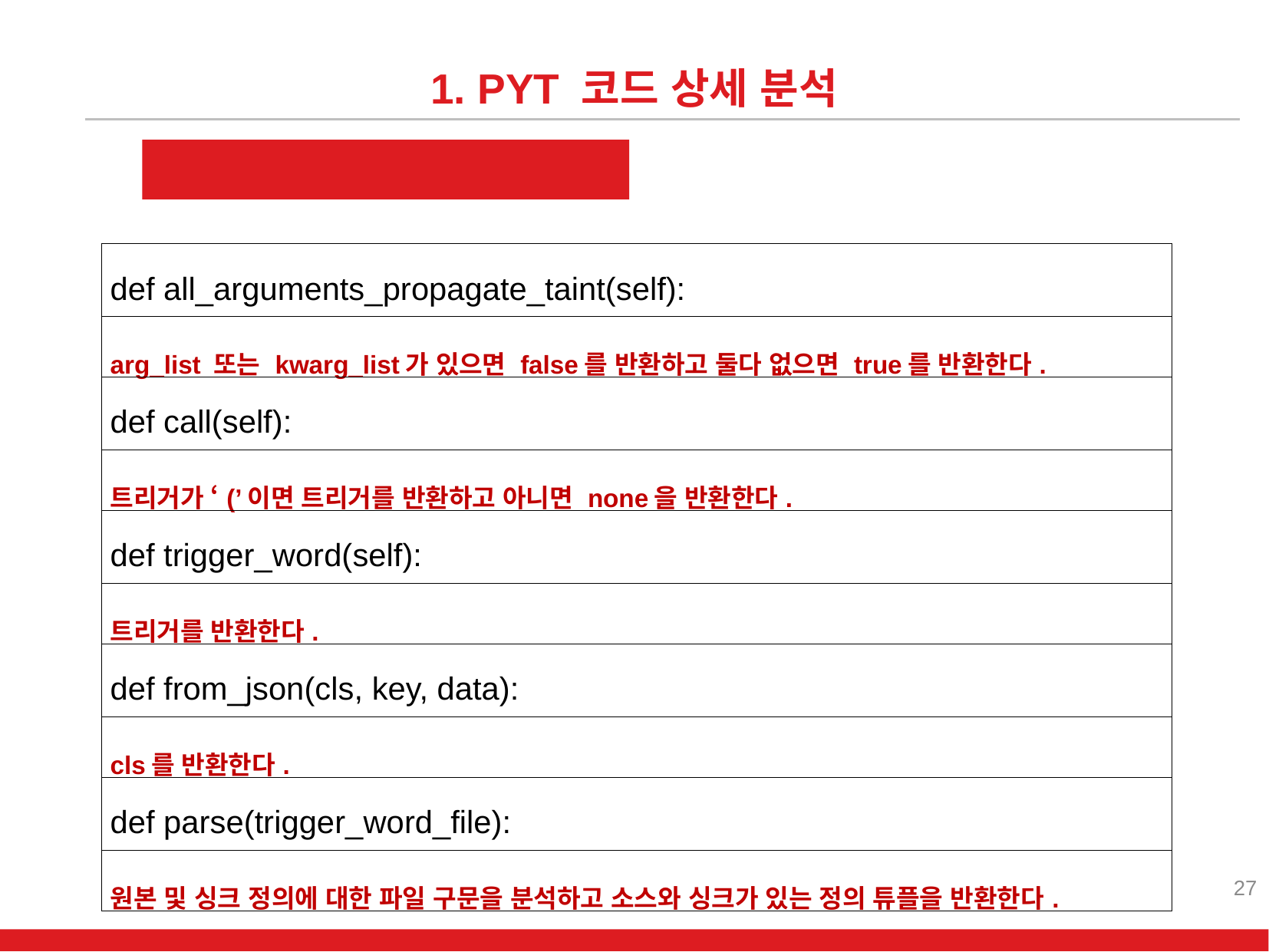

1. PYT 코드 상세 분석
trigger_definitions.parser.py
| def all\_arguments\_propagate\_taint(self): |
| --- |
| arg\_list 또는 kwarg\_list가 있으면 false를 반환하고 둘다 없으면 true를 반환한다. |
| def call(self): |
| 트리거가 ‘(’이면 트리거를 반환하고 아니면 none을 반환한다. |
| def trigger\_word(self): |
| 트리거를 반환한다. |
| def from\_json(cls, key, data): |
| cls를 반환한다. |
| def parse(trigger\_word\_file): |
| 원본 및 싱크 정의에 대한 파일 구문을 분석하고 소스와 싱크가 있는 정의 튜플을 반환한다. |
27